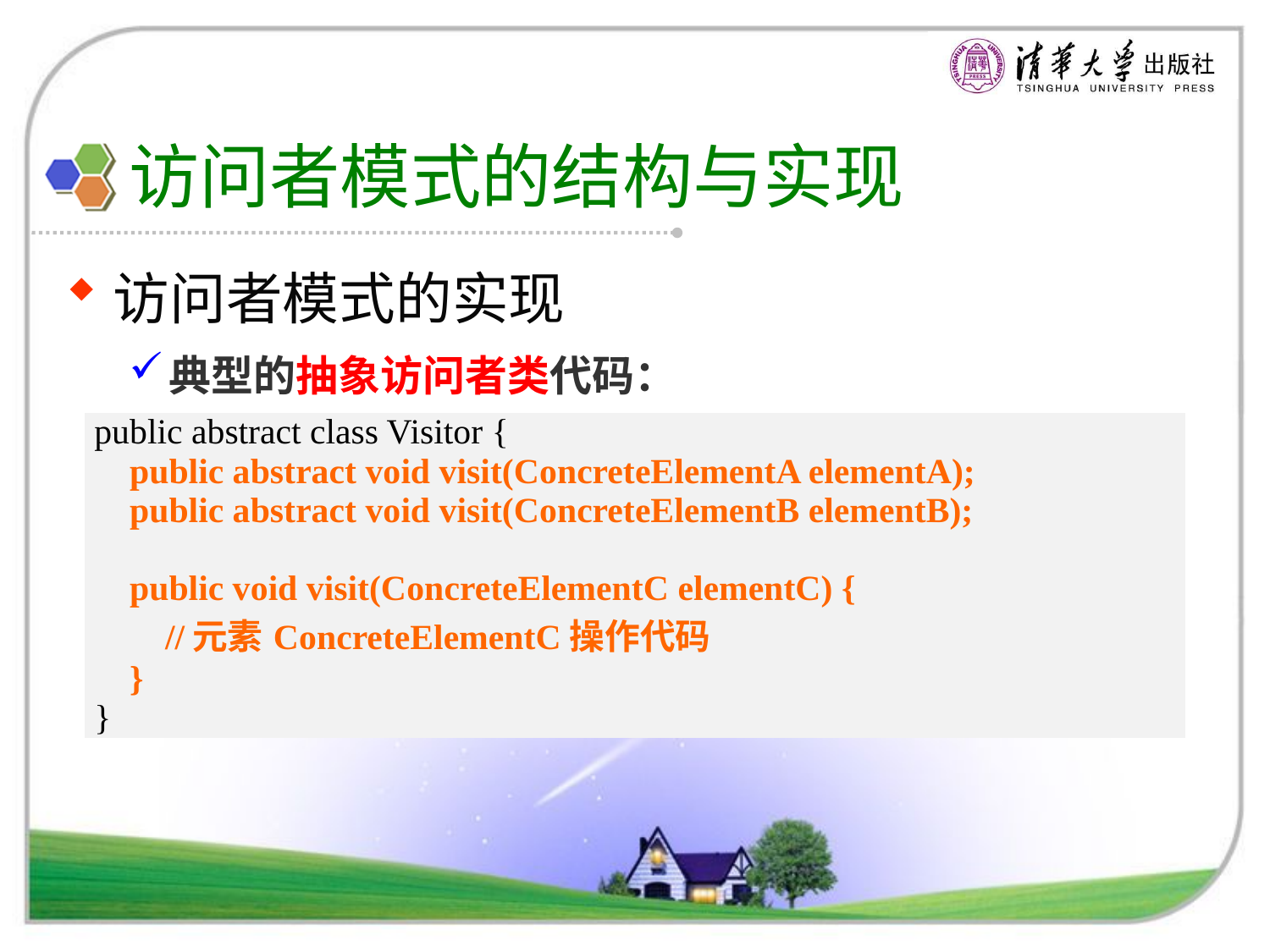

# 访问者模式的结构与实现
访问者模式的实现
典型的抽象访问者类代码：
| public abstract class Visitor { public abstract void visit(ConcreteElementA elementA); public abstract void visit(ConcreteElementB elementB); public void visit(ConcreteElementC elementC) { //元素ConcreteElementC操作代码 } } |
| --- |